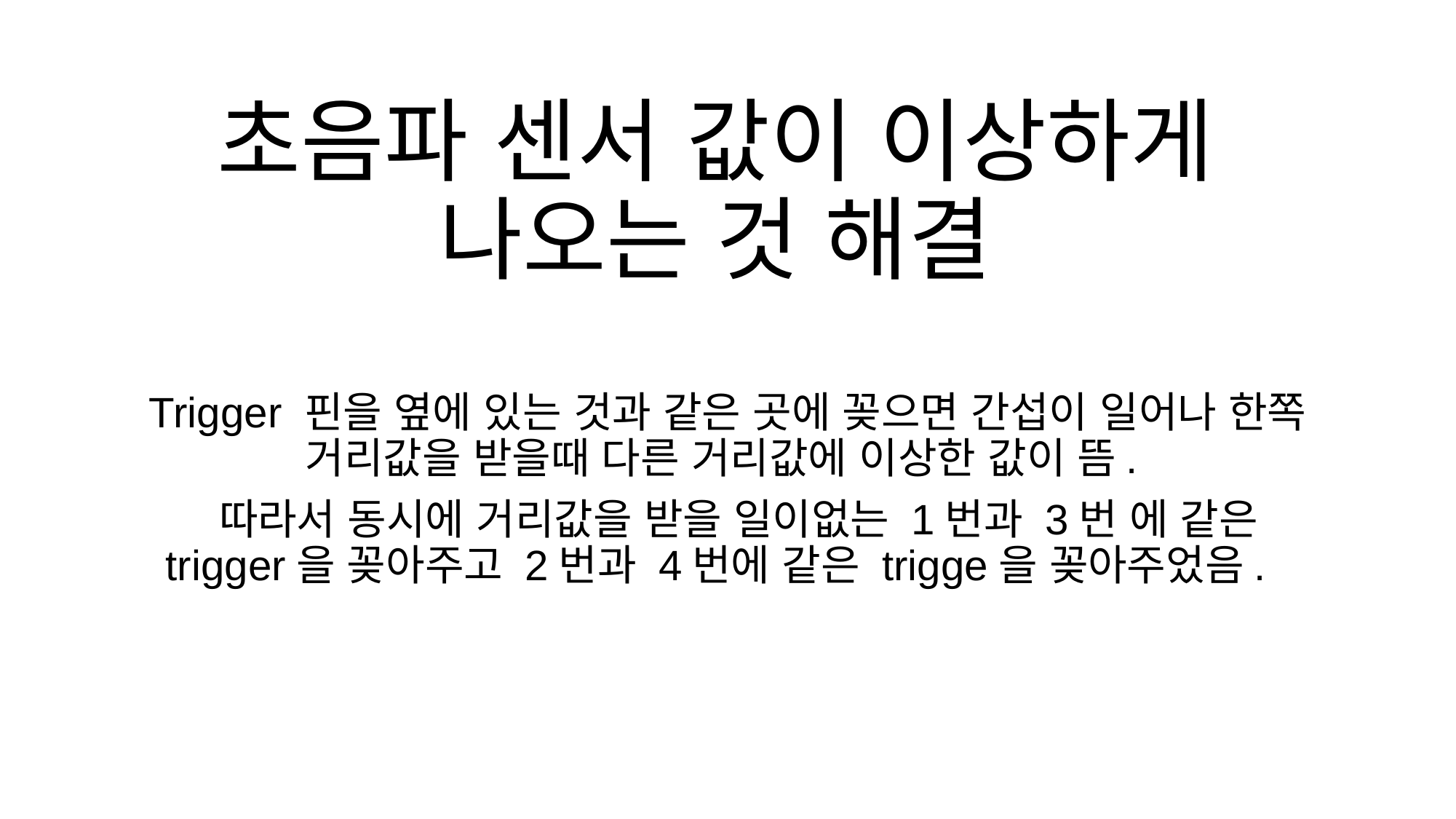

# 초음파 센서 값이 이상하게 나오는 것 해결
Trigger 핀을 옆에 있는 것과 같은 곳에 꽂으면 간섭이 일어나 한쪽 거리값을 받을때 다른 거리값에 이상한 값이 뜸.
 따라서 동시에 거리값을 받을 일이없는 1번과 3번 에 같은 trigger을 꽂아주고 2번과 4번에 같은 trigge을 꽂아주었음.